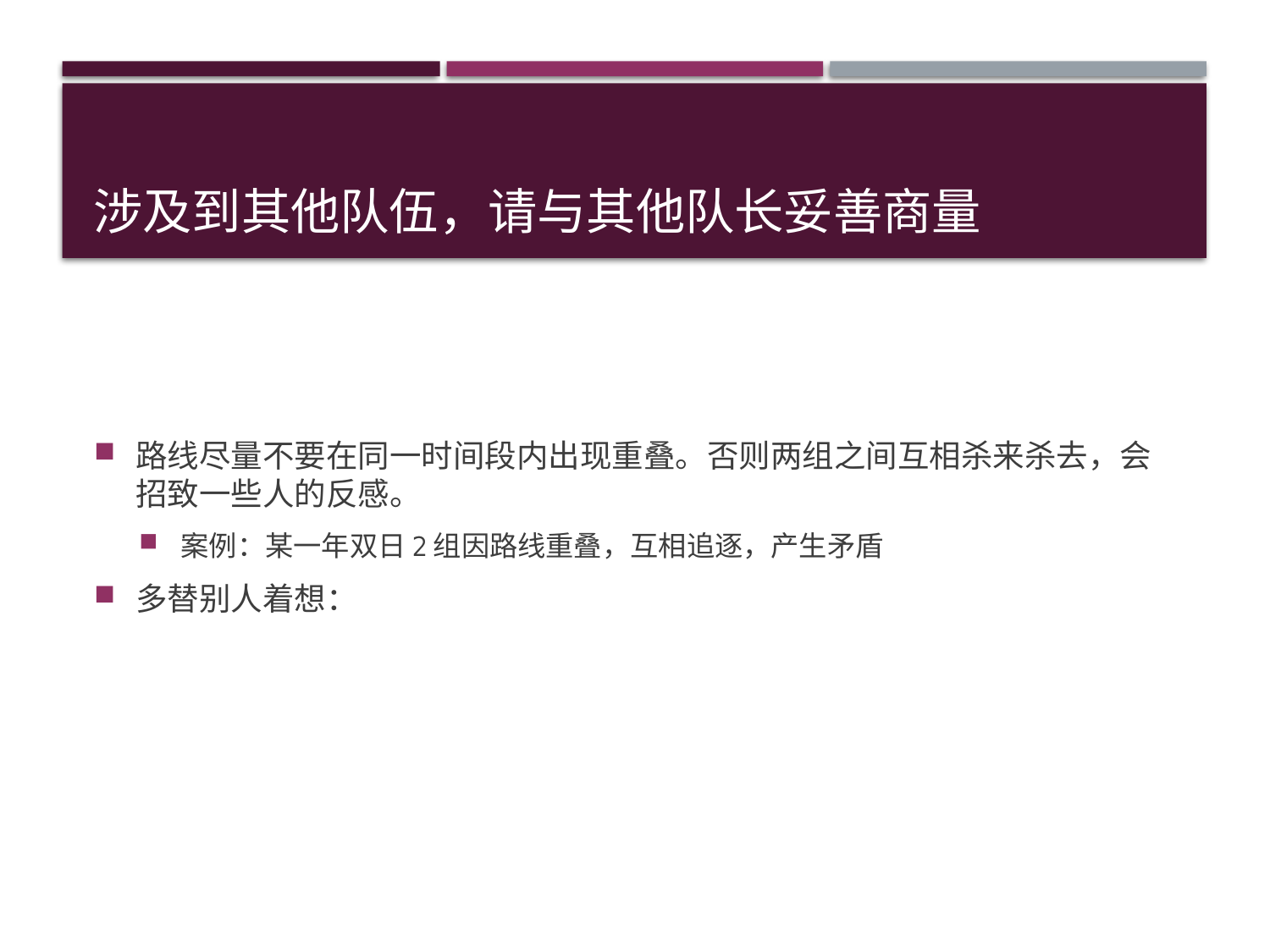

# 涉及到其他队伍，请与其他队长妥善商量
路线尽量不要在同一时间段内出现重叠。否则两组之间互相杀来杀去，会招致一些人的反感。
案例：某一年双日2组因路线重叠，互相追逐，产生矛盾
多替别人着想：